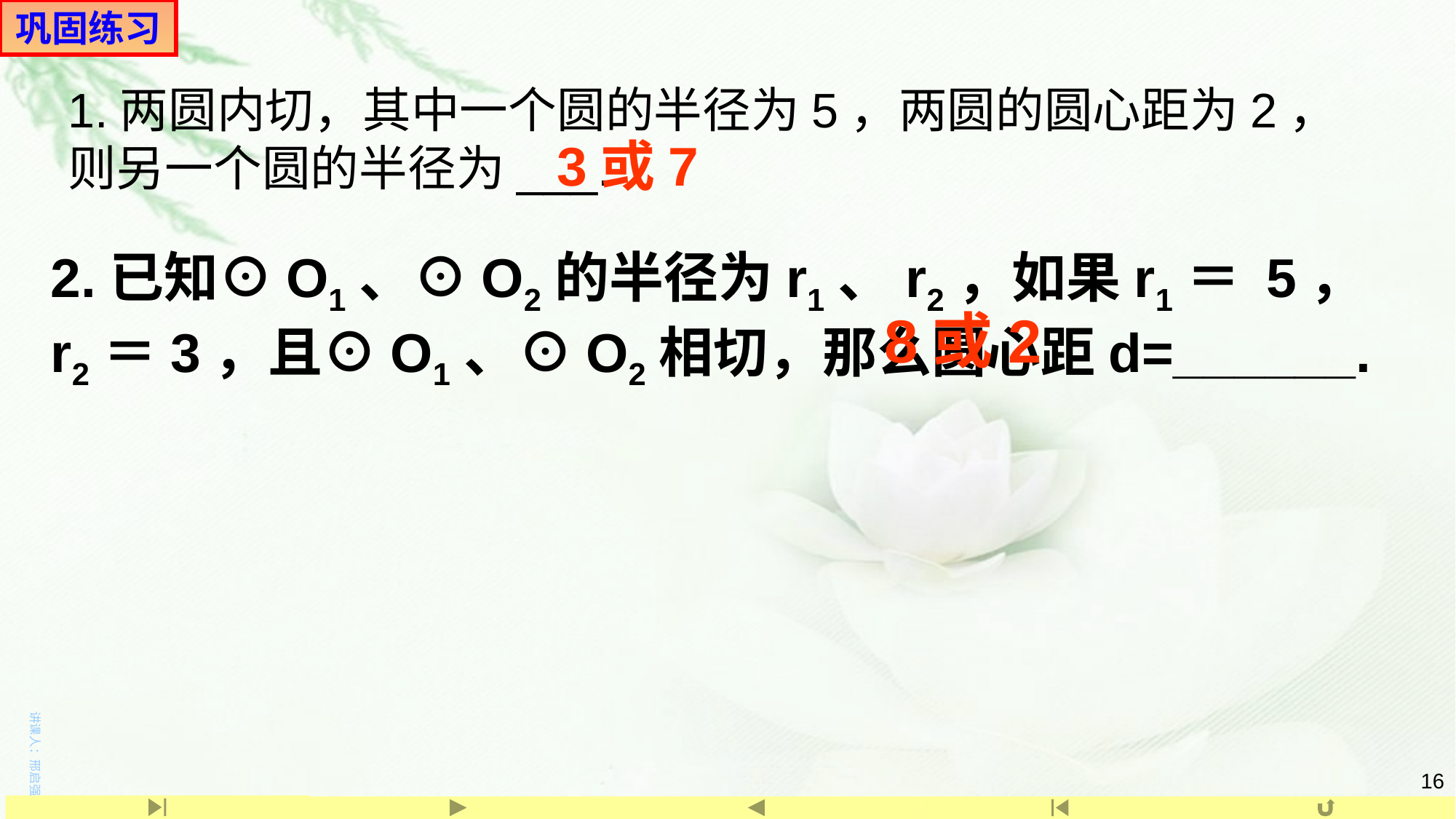

巩固练习
1.两圆内切，其中一个圆的半径为5，两圆的圆心距为2，则另一个圆的半径为___.
3或7
2.已知⊙O1、⊙O2的半径为r1、r2，如果r1＝ 5，r2＝3，且⊙O1、⊙O2相切，那么圆心距d=______.
8或2